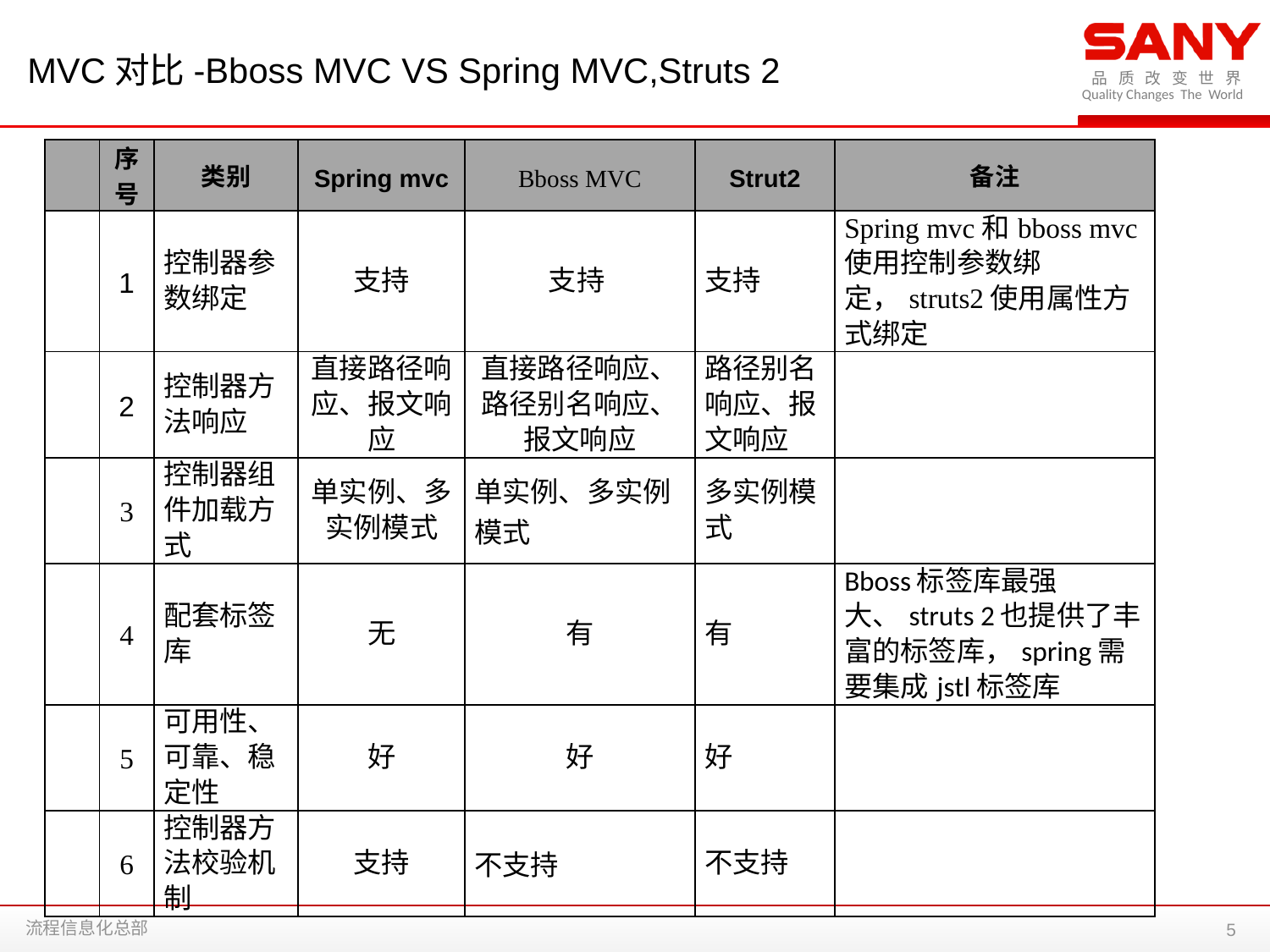

MVC对比-Bboss MVC VS Spring MVC,Struts 2

|  | 序号 | 类别 | Spring mvc | Bboss MVC | Strut2 | 备注 |
| --- | --- | --- | --- | --- | --- | --- |
|  | 1 | 控制器参数绑定 | 支持 | 支持 | 支持 | Spring mvc和bboss mvc使用控制参数绑定，struts2使用属性方式绑定 |
|  | 2 | 控制器方法响应 | 直接路径响应、报文响应 | 直接路径响应、路径别名响应、报文响应 | 路径别名响应、报文响应 |  |
|  | 3 | 控制器组件加载方式 | 单实例、多实例模式 | 单实例、多实例模式 | 多实例模式 |  |
|  | 4 | 配套标签库 | 无 | 有 | 有 | Bboss标签库最强大、struts 2也提供了丰富的标签库，spring需要集成jstl标签库 |
|  | 5 | 可用性、可靠、稳定性 | 好 | 好 | 好 |  |
|  | 6 | 控制器方法校验机制 | 支持 | 不支持 | 不支持 |  |
5
流程信息化总部